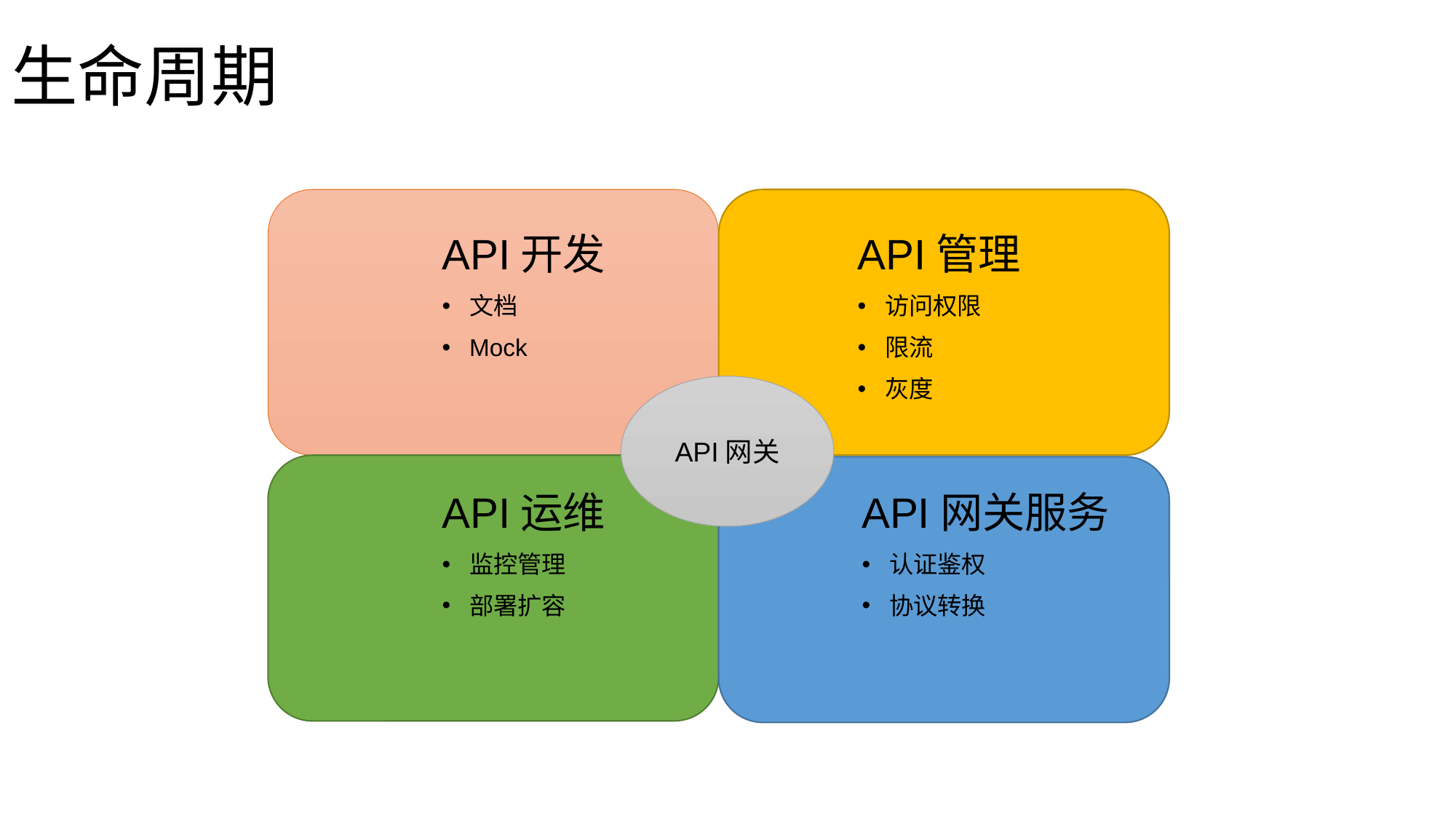

# 生命周期

API开发
文档
Mock
API管理
访问权限
限流
灰度
API网关

API运维
监控管理
部署扩容
API网关服务
认证鉴权
协议转换